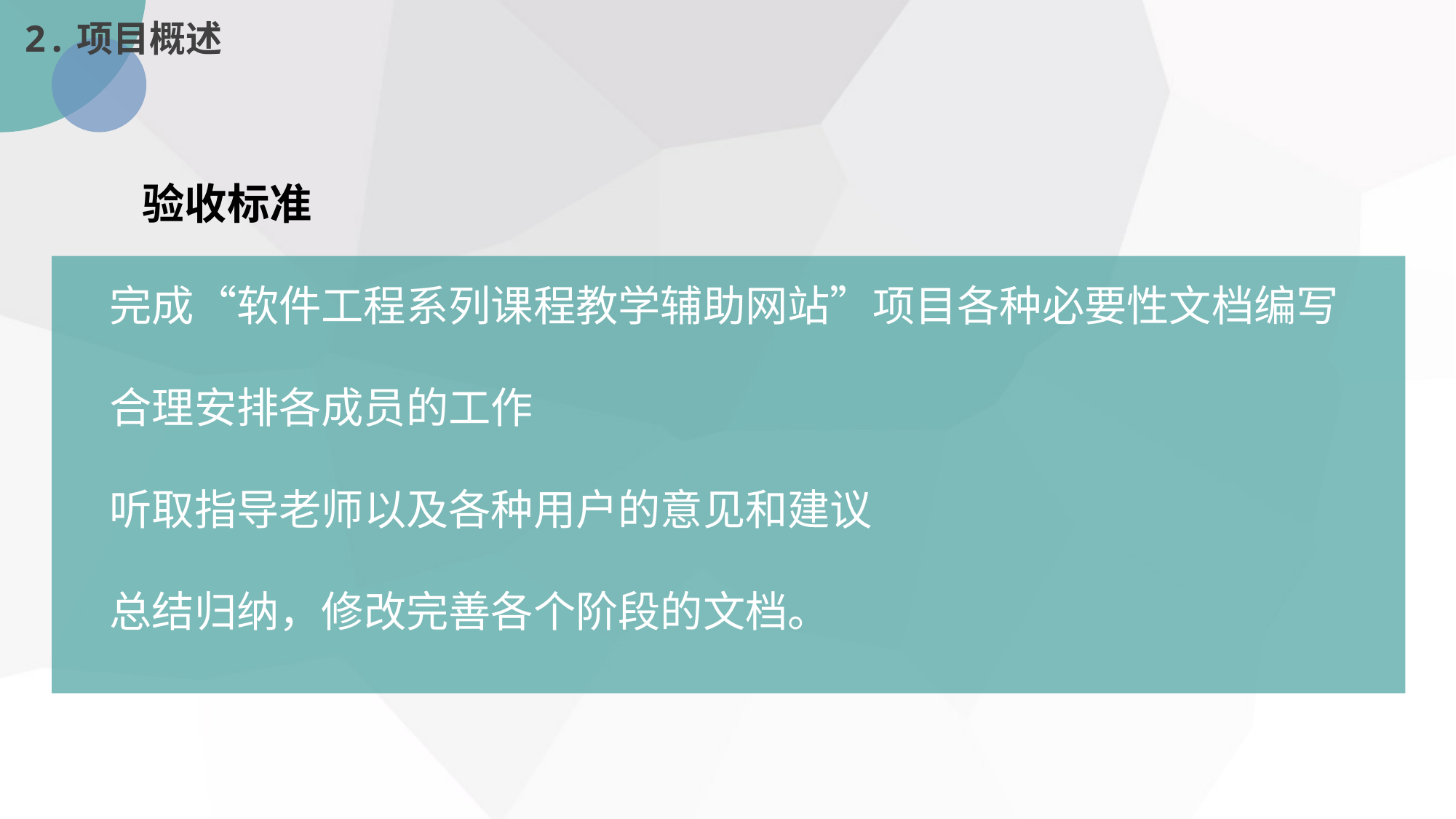

2.项目概述

验收标准

完成“软件工程系列课程教学辅助网站”项目各种必要性文档编写

合理安排各成员的工作

听取指导老师以及各种用户的意见和建议

总结归纳，修改完善各个阶段的文档。